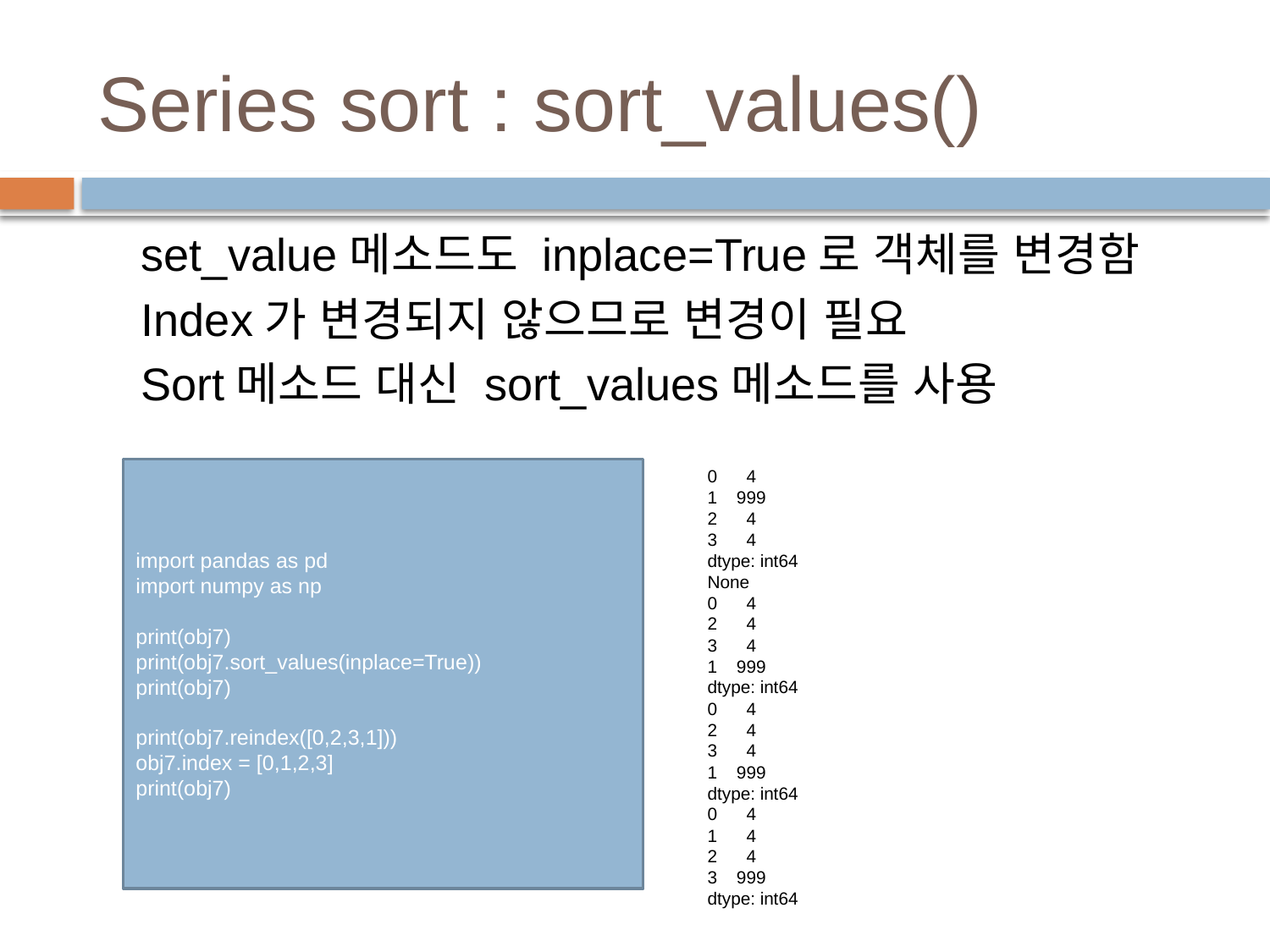

# Series sort : sort_values()
set_value메소드도 inplace=True로 객체를 변경함
Index가 변경되지 않으므로 변경이 필요
Sort메소드 대신 sort_values메소드를 사용
import pandas as pd
import numpy as np

print(obj7)
print(obj7.sort_values(inplace=True))
print(obj7)

print(obj7.reindex([0,2,3,1]))
obj7.index = [0,1,2,3]
print(obj7)
0      4
1    999
2      4
3      4
dtype: int64
None
0      4
2      4
3      4
1    999
dtype: int64
0      4
2      4
3      4
1    999
dtype: int64
0      4
1      4
2      4
3    999
dtype: int64